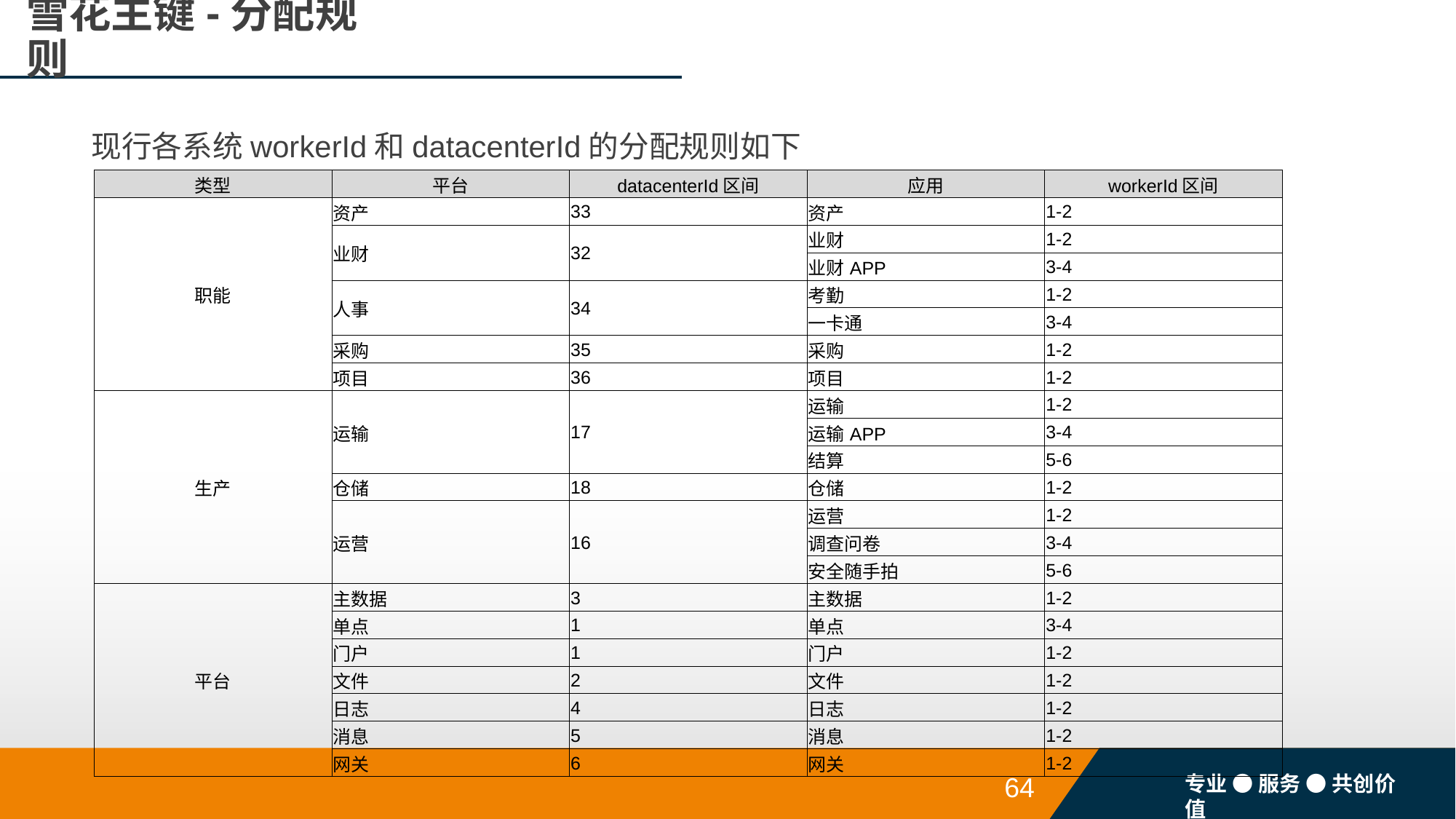

# 雪花主键-分配规则
现行各系统workerId和datacenterId的分配规则如下
| 类型 | 平台 | datacenterId区间 | 应用 | workerId区间 |
| --- | --- | --- | --- | --- |
| 职能 | 资产 | 33 | 资产 | 1-2 |
|  | 业财 | 32 | 业财 | 1-2 |
|  |  |  | 业财APP | 3-4 |
|  | 人事 | 34 | 考勤 | 1-2 |
|  |  |  | 一卡通 | 3-4 |
|  | 采购 | 35 | 采购 | 1-2 |
|  | 项目 | 36 | 项目 | 1-2 |
| 生产 | 运输 | 17 | 运输 | 1-2 |
|  |  |  | 运输APP | 3-4 |
|  |  |  | 结算 | 5-6 |
|  | 仓储 | 18 | 仓储 | 1-2 |
|  | 运营 | 16 | 运营 | 1-2 |
|  |  |  | 调查问卷 | 3-4 |
|  |  |  | 安全随手拍 | 5-6 |
| 平台 | 主数据 | 3 | 主数据 | 1-2 |
|  | 单点 | 1 | 单点 | 3-4 |
|  | 门户 | 1 | 门户 | 1-2 |
|  | 文件 | 2 | 文件 | 1-2 |
|  | 日志 | 4 | 日志 | 1-2 |
|  | 消息 | 5 | 消息 | 1-2 |
|  | 网关 | 6 | 网关 | 1-2 |